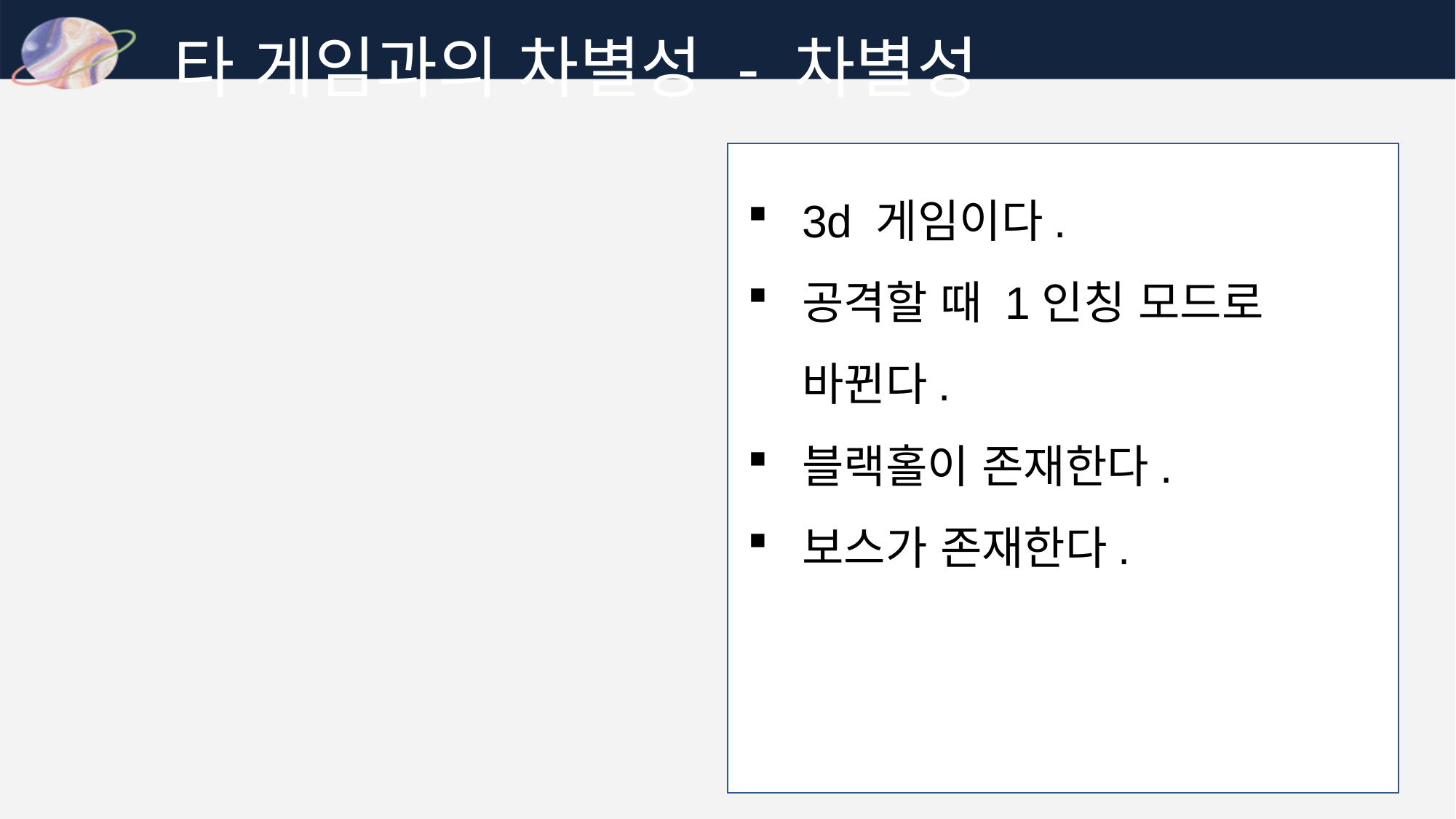

타 게임과의 차별성 - 차별성

3d 게임이다.
공격할 때 1인칭 모드로
바뀐다.
블랙홀이 존재한다.
보스가 존재한다.